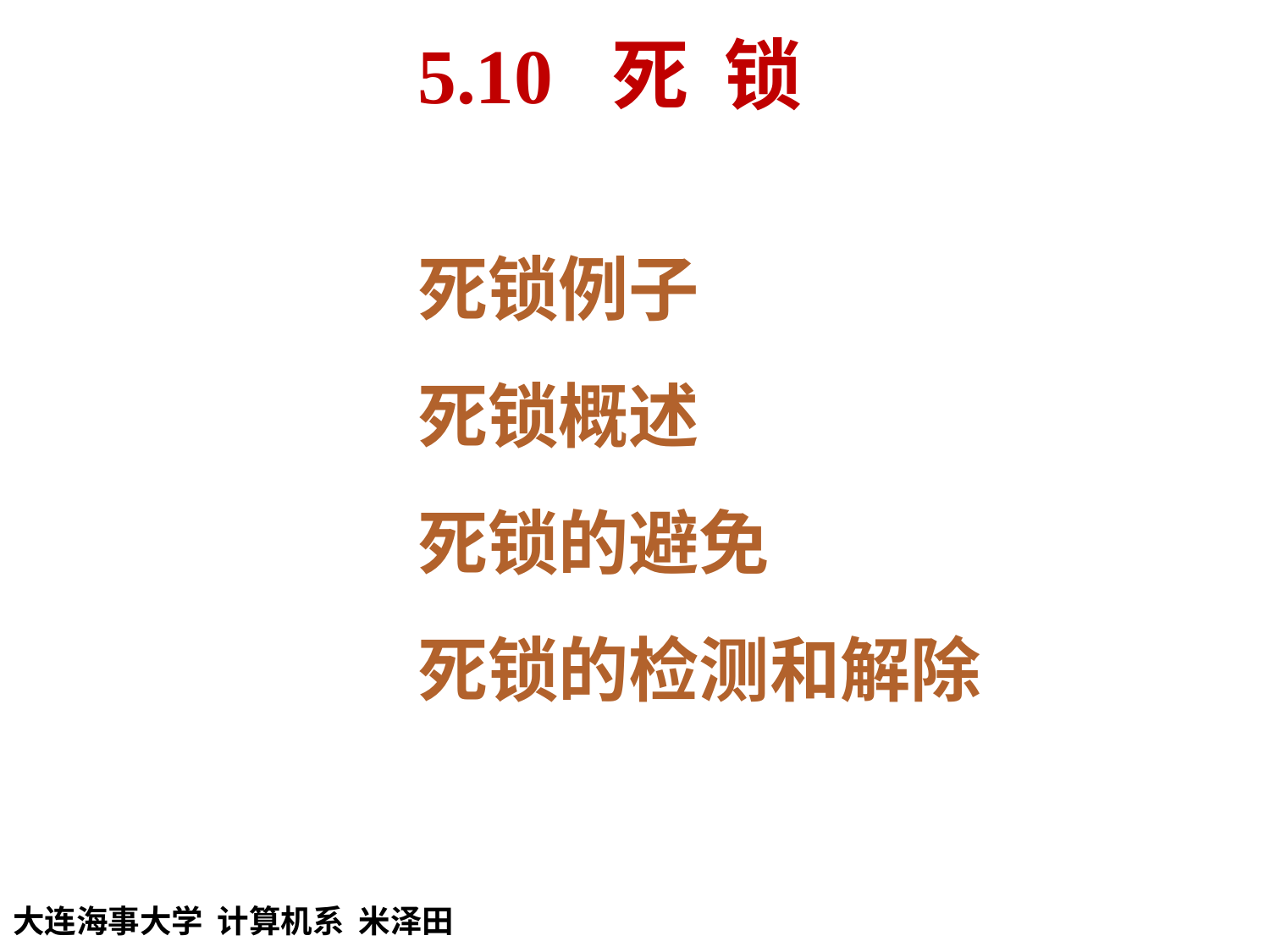

5.10  死  锁
死锁例子
死锁概述
死锁的避免
死锁的检测和解除
大连海事大学  计算机系  米泽田